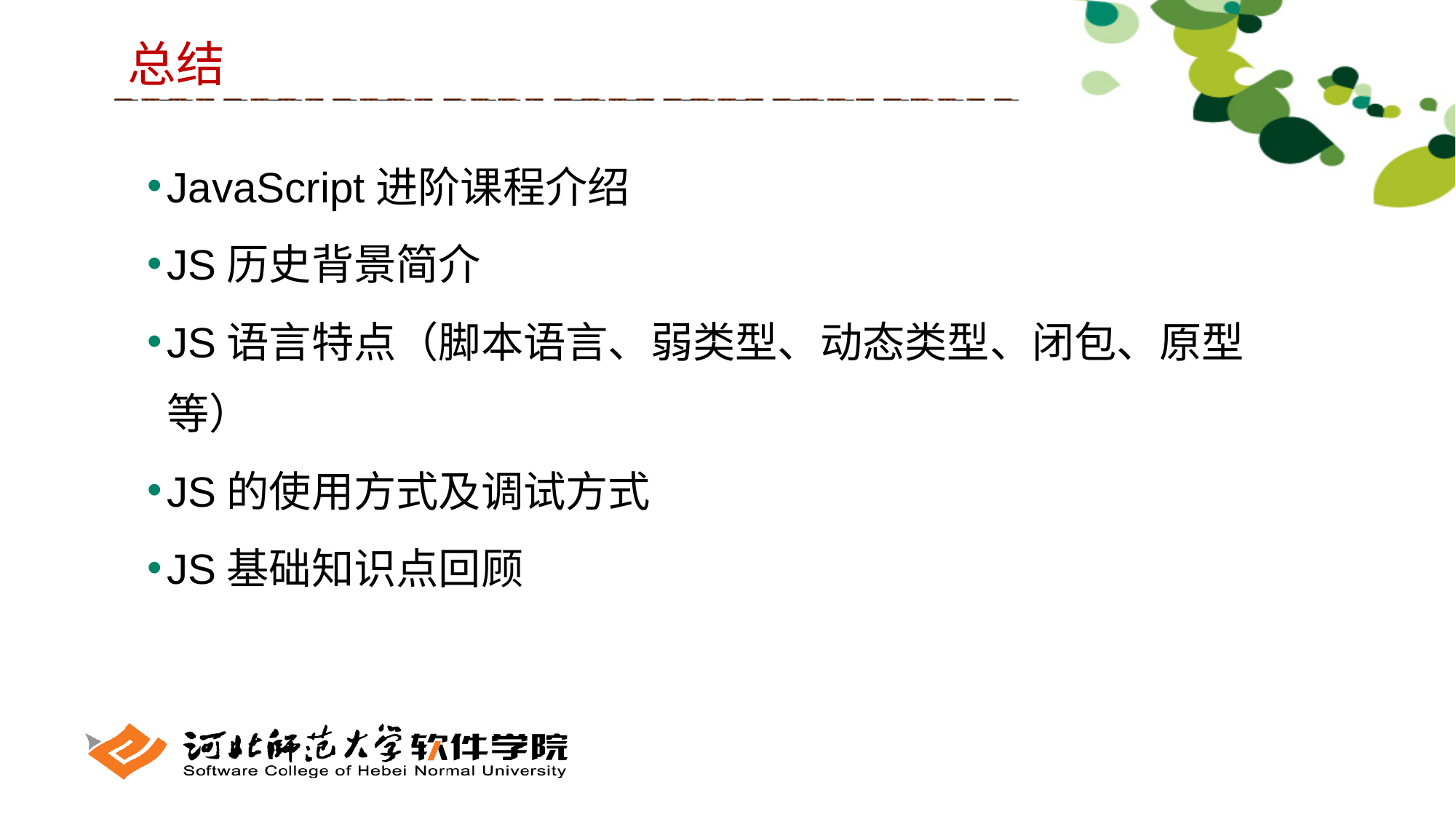

总结

JavaScript进阶课程介绍
JS历史背景简介
JS语言特点（脚本语言、弱类型、动态类型、闭包、原型等）
JS的使用方式及调试方式
JS基础知识点回顾